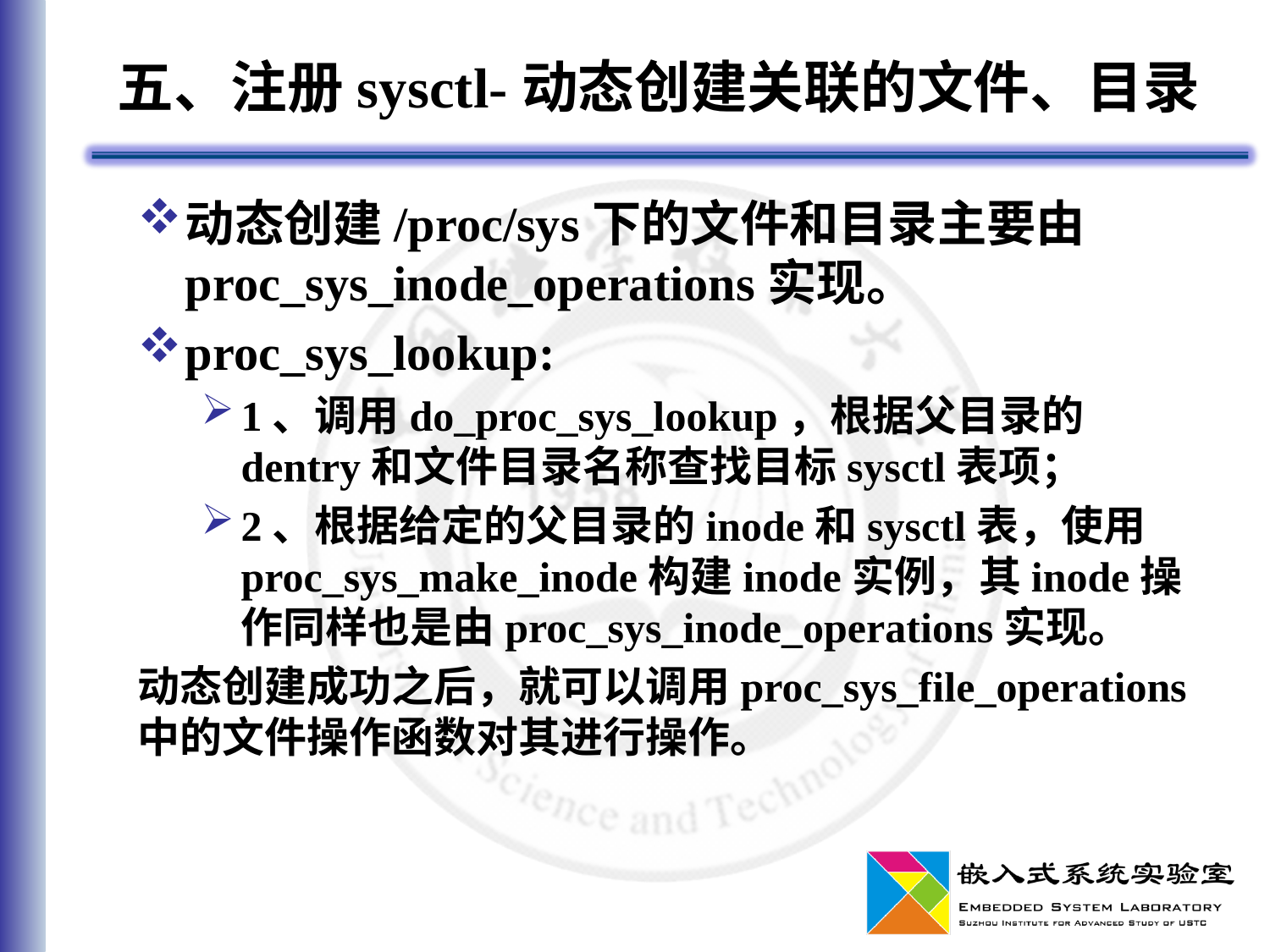

# 五、注册sysctl-动态创建关联的文件、目录
动态创建/proc/sys下的文件和目录主要由proc_sys_inode_operations实现。
proc_sys_lookup:
1、调用do_proc_sys_lookup，根据父目录的dentry和文件目录名称查找目标sysctl表项；
2、根据给定的父目录的inode和sysctl表，使用proc_sys_make_inode构建inode实例，其inode操作同样也是由proc_sys_inode_operations实现。
动态创建成功之后，就可以调用proc_sys_file_operations中的文件操作函数对其进行操作。